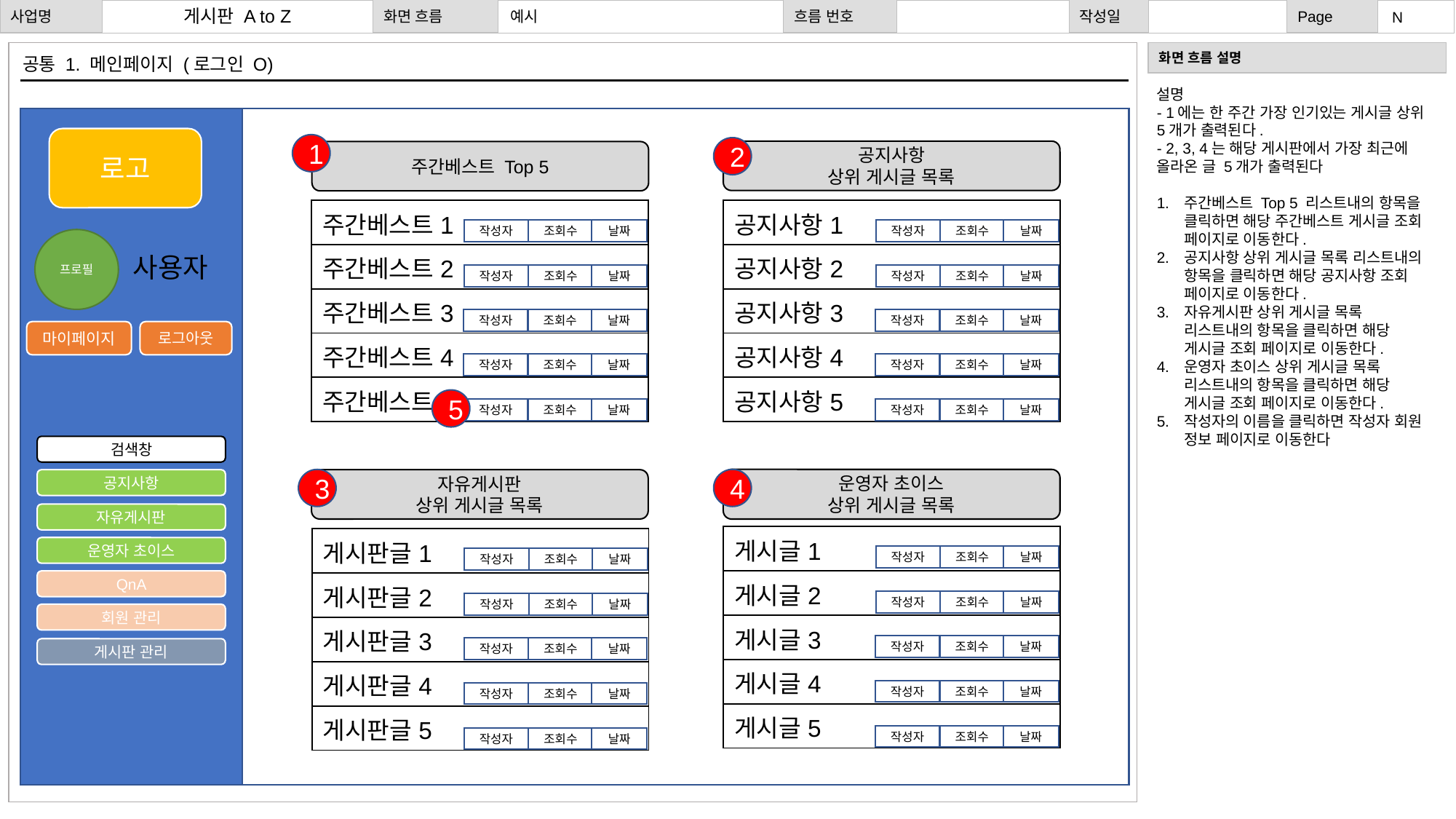

# 예시

게시판 A to Z
N

공통 1. 메인페이지 (로그인 O)
설명
- 1에는 한 주간 가장 인기있는 게시글 상위 5개가 출력된다.
- 2, 3, 4는 해당 게시판에서 가장 최근에 올라온 글 5개가 출력된다

주간베스트 Top 5 리스트내의 항목을 클릭하면 해당 주간베스트 게시글 조회 페이지로 이동한다.
공지사항 상위 게시글 목록 리스트내의 항목을 클릭하면 해당 공지사항 조회 페이지로 이동한다.
자유게시판 상위 게시글 목록 리스트내의 항목을 클릭하면 해당 게시글 조회 페이지로 이동한다.
운영자 초이스 상위 게시글 목록 리스트내의 항목을 클릭하면 해당 게시글 조회 페이지로 이동한다.
작성자의 이름을 클릭하면 작성자 회원 정보 페이지로 이동한다

로고
1
2
공지사항
상위 게시글 목록
주간베스트 Top 5
| 주간베스트1 |
| --- |
| 주간베스트2 |
| 주간베스트3 |
| 주간베스트4 |
| 주간베스트5 |
| 공지사항1 |
| --- |
| 공지사항2 |
| 공지사항3 |
| 공지사항4 |
| 공지사항5 |
조회수
날짜
조회수
날짜
작성자
작성자
프로필
사용자
조회수
날짜
조회수
날짜
작성자
작성자
조회수
날짜
조회수
날짜
작성자
작성자
마이페이지
로그아웃
조회수
날짜
조회수
날짜
작성자
작성자
5
조회수
날짜
조회수
날짜
작성자
작성자
검색창
3
4
운영자 초이스
상위 게시글 목록
공지사항
자유게시판
상위 게시글 목록
자유게시판
| 게시글1 |
| --- |
| 게시글2 |
| 게시글3 |
| 게시글4 |
| 게시글5 |
| 게시판글1 |
| --- |
| 게시판글2 |
| 게시판글3 |
| 게시판글4 |
| 게시판글5 |
운영자 초이스
조회수
날짜
작성자
조회수
날짜
작성자
QnA
조회수
날짜
작성자
조회수
날짜
작성자
회원 관리
조회수
날짜
작성자
조회수
날짜
작성자
게시판 관리
조회수
날짜
작성자
조회수
날짜
작성자
조회수
날짜
작성자
조회수
날짜
작성자